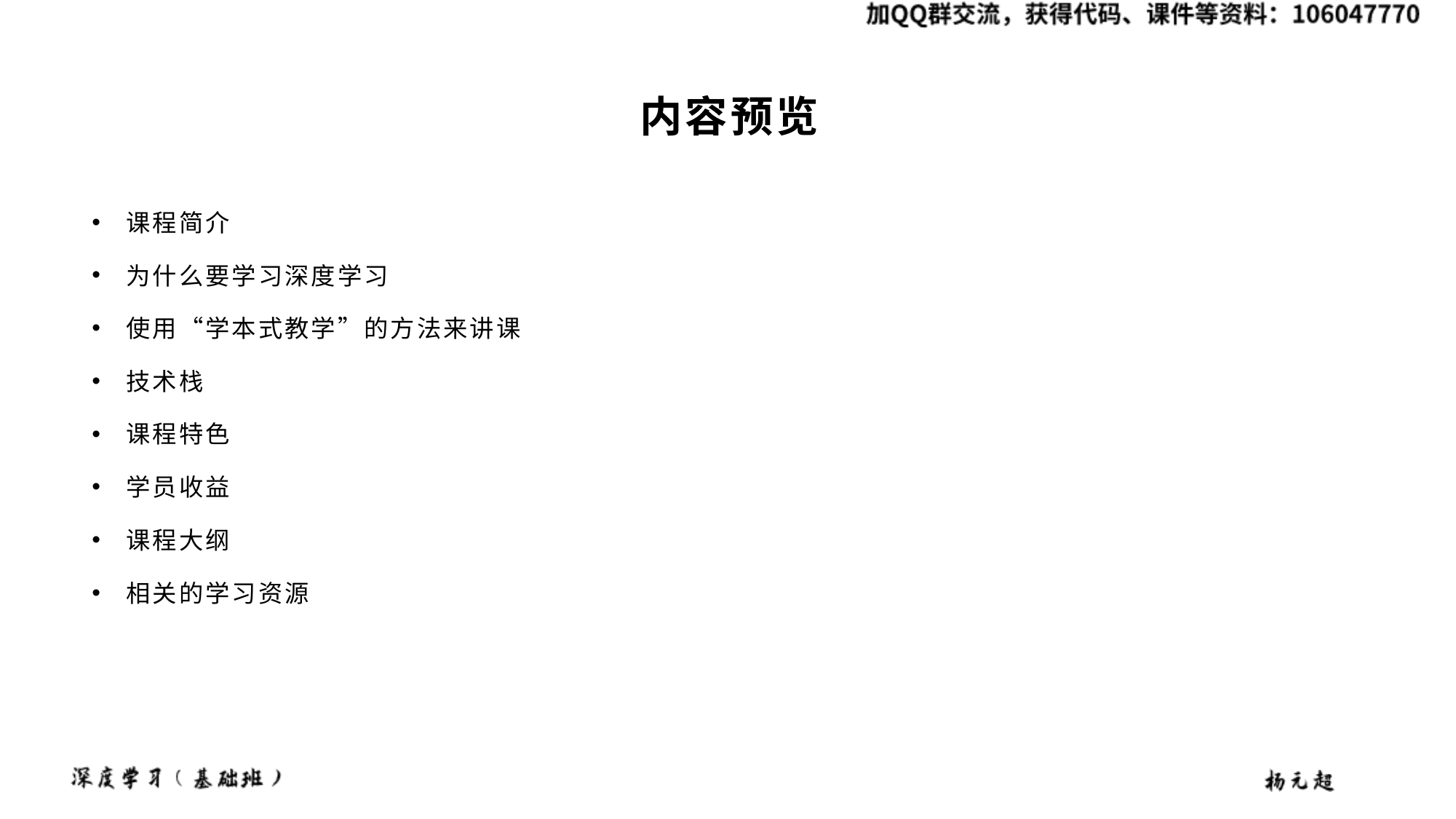

# 内容预览
课程简介
为什么要学习深度学习
使用“学本式教学”的方法来讲课
技术栈
课程特色
学员收益
课程大纲
相关的学习资源